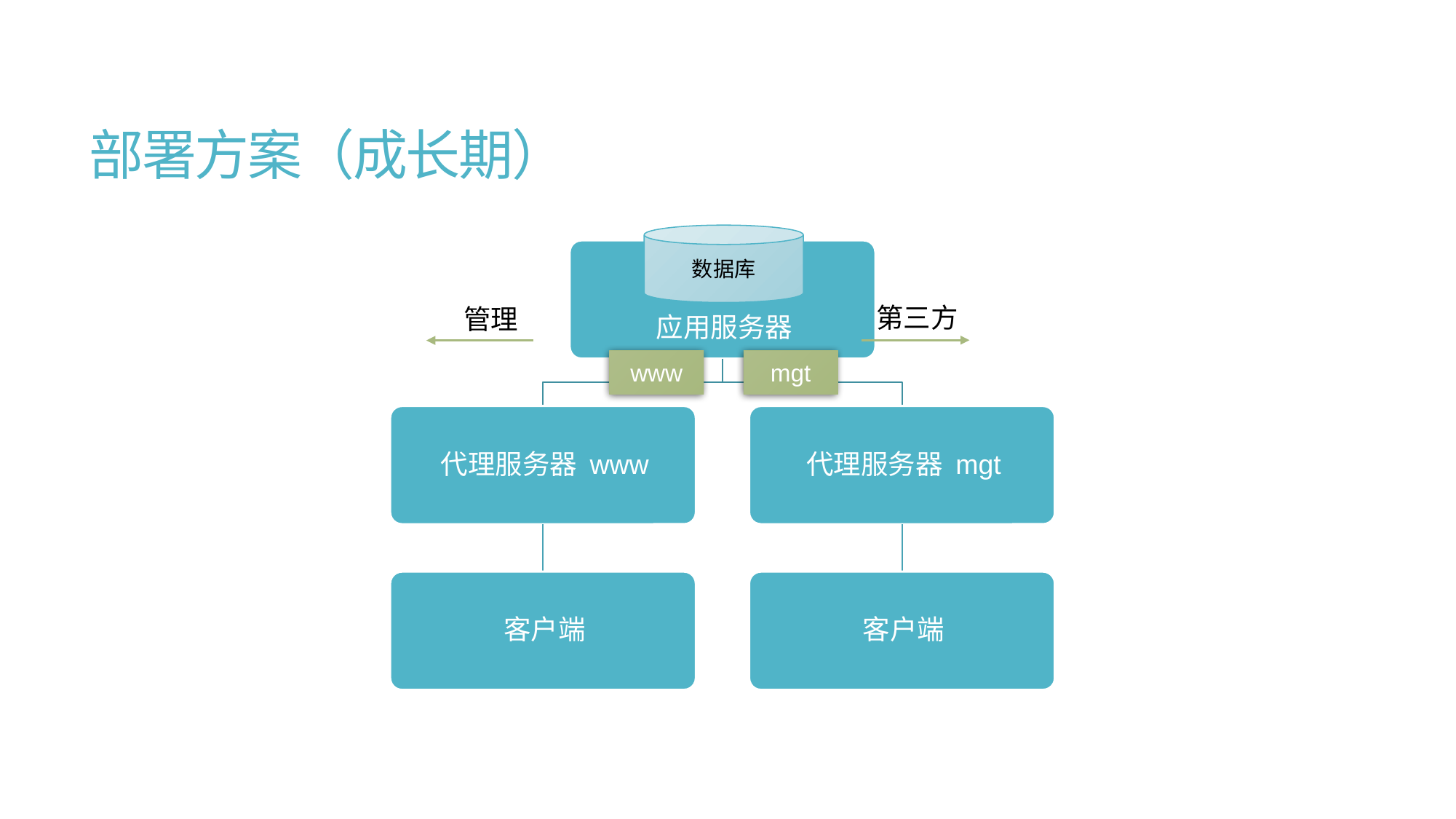

# 部署方案（成长期）
数据库
应用服务器
代理服务器 www
客户端
代理服务器 mgt
客户端
第三方
管理
www
mgt